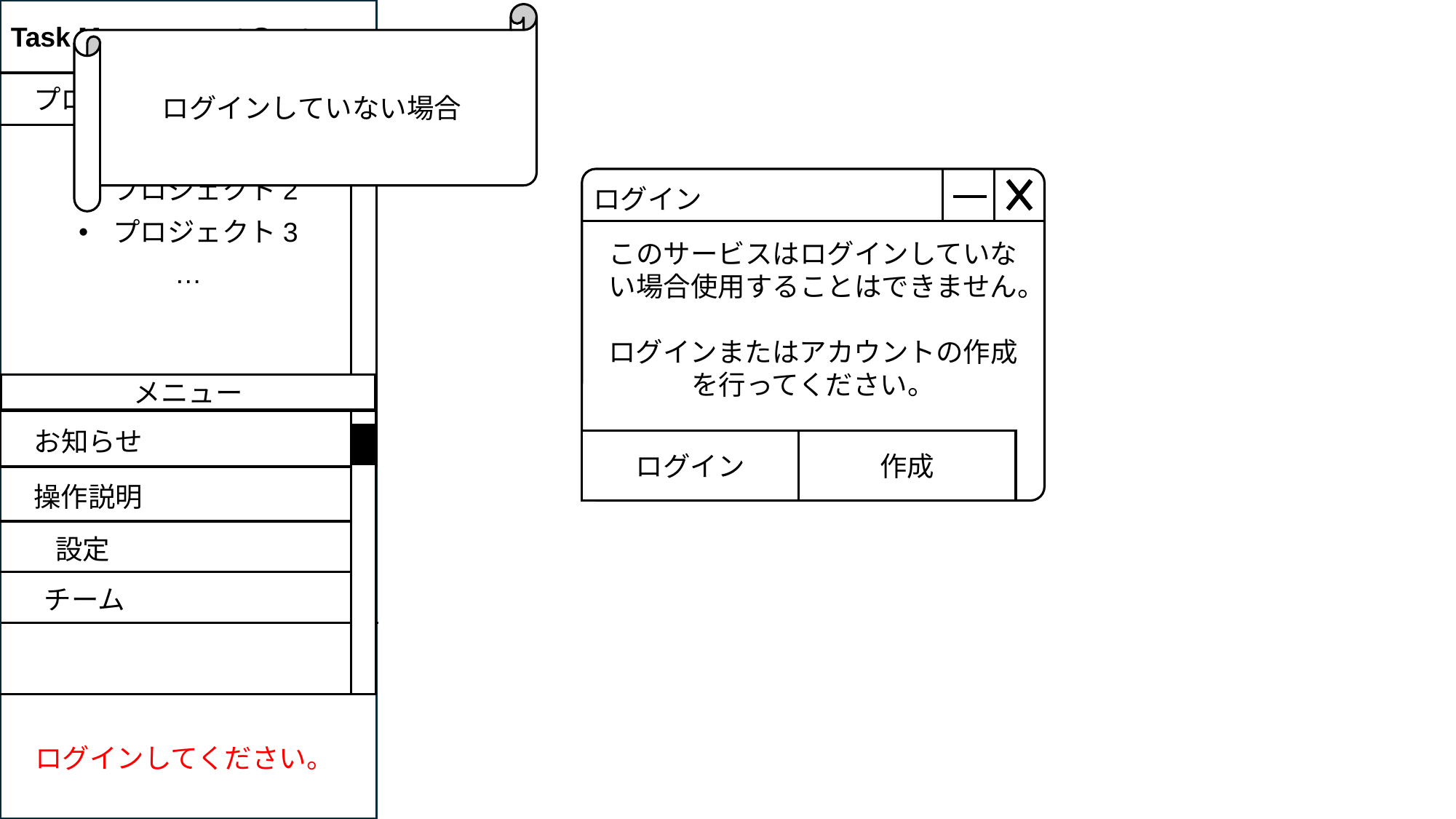

ログインしていない場合
Task Management System
プロジェクト
プロジェクト1

プロジェクト2
このサービスはログインしていない場合使用することはできません。

ログインまたはアカウントの作成を行ってください。

ログイン
プロジェクト3
…
メニュー

お知らせ

ログイン
作成
操作説明
設定
チーム
ログインしてください。